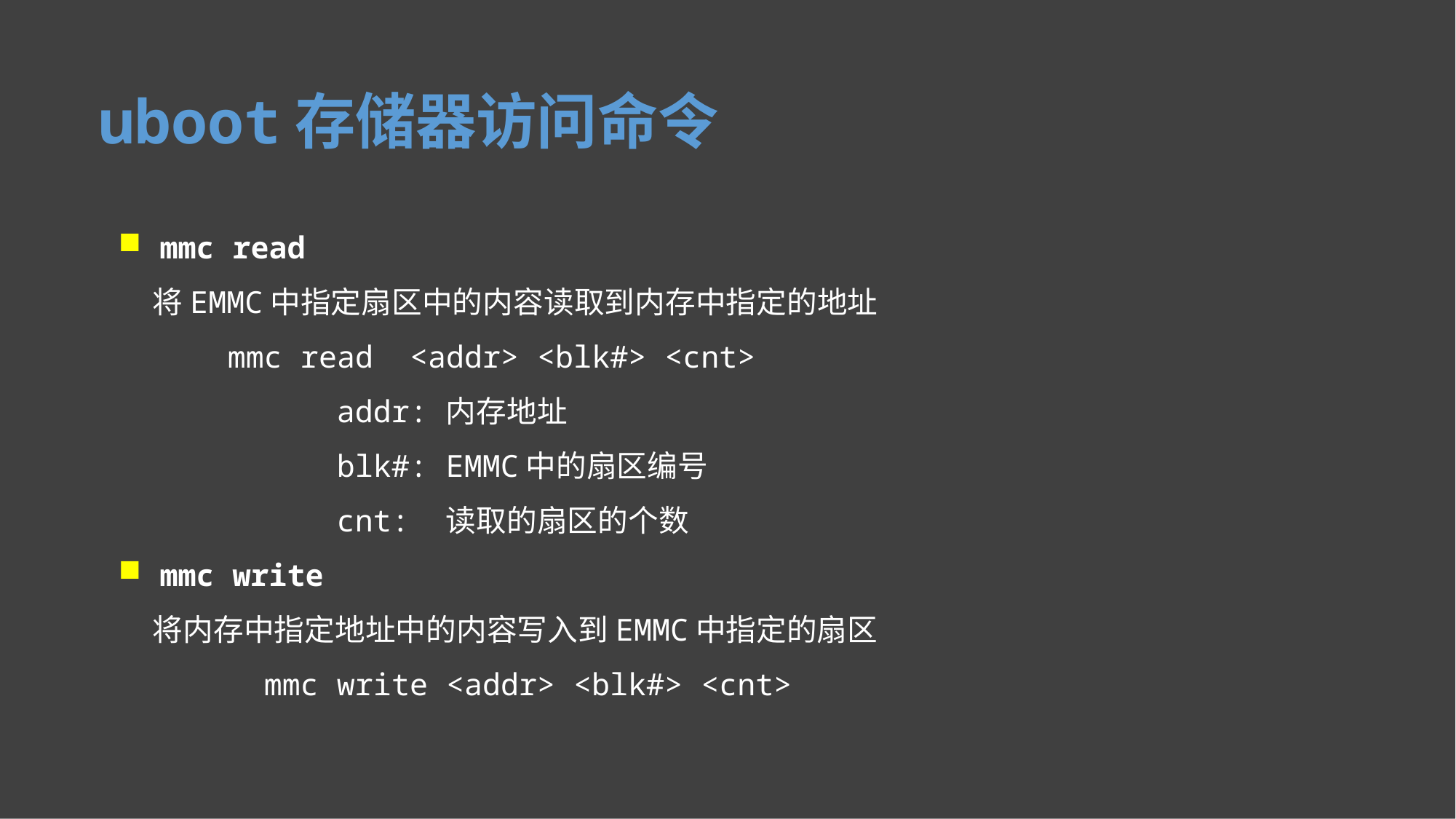

uboot存储器访问命令
 mmc read
    将EMMC中指定扇区中的内容读取到内存中指定的地址
	mmc read  <addr> <blk#> <cnt>
		addr:	内存地址
		blk#:	EMMC中的扇区编号
		cnt:	读取的扇区的个数
 mmc write
    将内存中指定地址中的内容写入到EMMC中指定的扇区
        mmc write <addr> <blk#> <cnt>